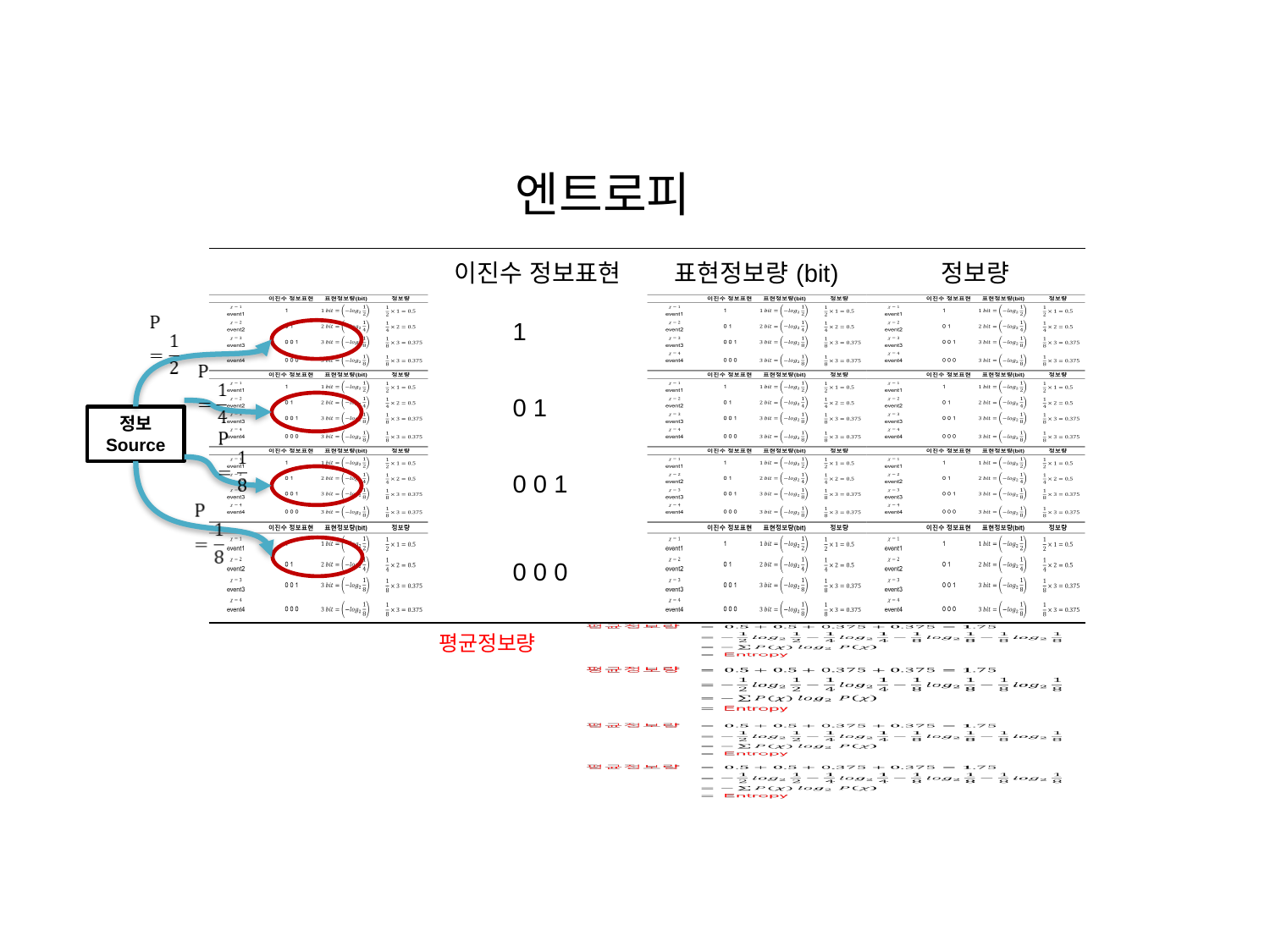

# 엔트로피
|  | 이진수 정보표현 | 표현정보량(bit) | 정보량 |
| --- | --- | --- | --- |
|  | 1 |  |  |
|  | 0 1 |  |  |
|  | 0 0 1 |  |  |
|  | 0 0 0 |  |  |

정보
Source

| 평균정보량 |  |
| --- | --- |
|  |  |
|  |  |
|  |  |